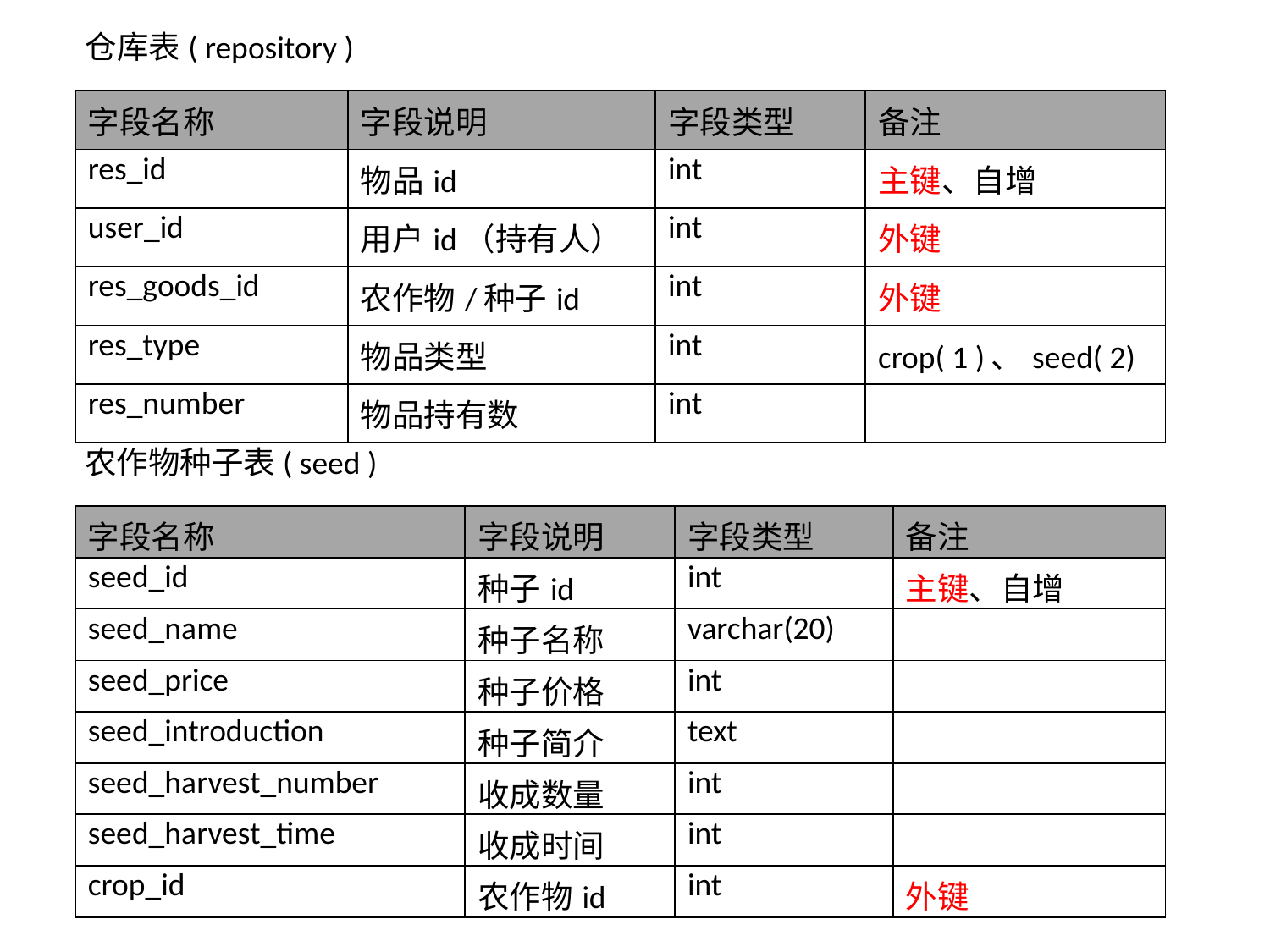

仓库表( repository )
| 字段名称 | 字段说明 | 字段类型 | 备注 |
| --- | --- | --- | --- |
| res\_id | 物品id | int | 主键、自增 |
| user\_id | 用户id（持有人） | int | 外键 |
| res\_goods\_id | 农作物/种子id | int | 外键 |
| res\_type | 物品类型 | int | crop( 1 )、seed( 2) |
| res\_number | 物品持有数 | int |  |
农作物种子表( seed )
| 字段名称 | 字段说明 | 字段类型 | 备注 |
| --- | --- | --- | --- |
| seed\_id | 种子id | int | 主键、自增 |
| seed\_name | 种子名称 | varchar(20) |  |
| seed\_price | 种子价格 | int |  |
| seed\_introduction | 种子简介 | text |  |
| seed\_harvest\_number | 收成数量 | int |  |
| seed\_harvest\_time | 收成时间 | int |  |
| crop\_id | 农作物id | int | 外键 |